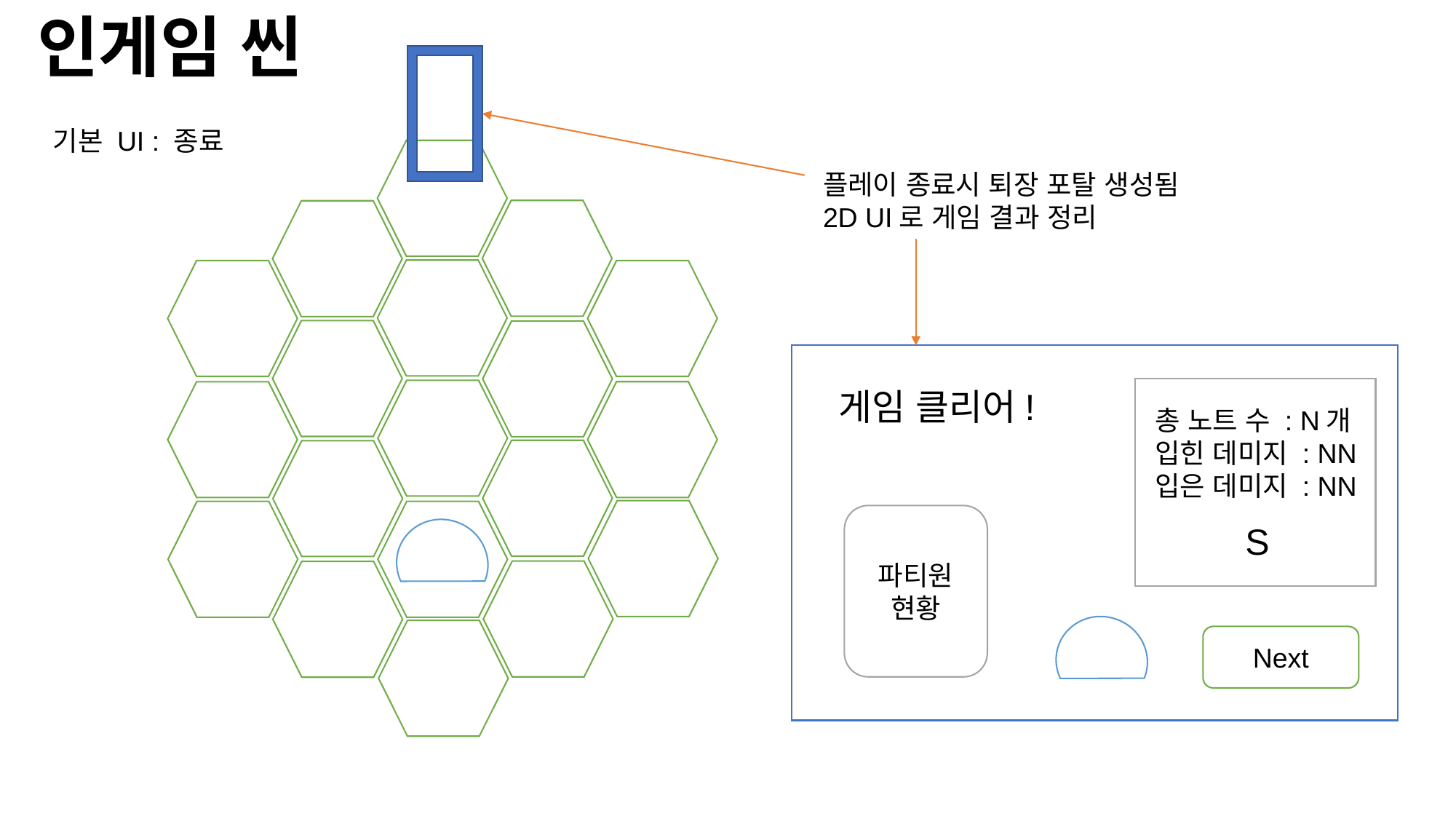

인게임 씬

기본 UI : 종료

플레이 종료시 퇴장 포탈 생성됨
2D UI로 게임 결과 정리

게임 클리어!

총 노트 수 : N개
입힌 데미지 : NN
입은 데미지 : NN

파티원 현황
S

Next